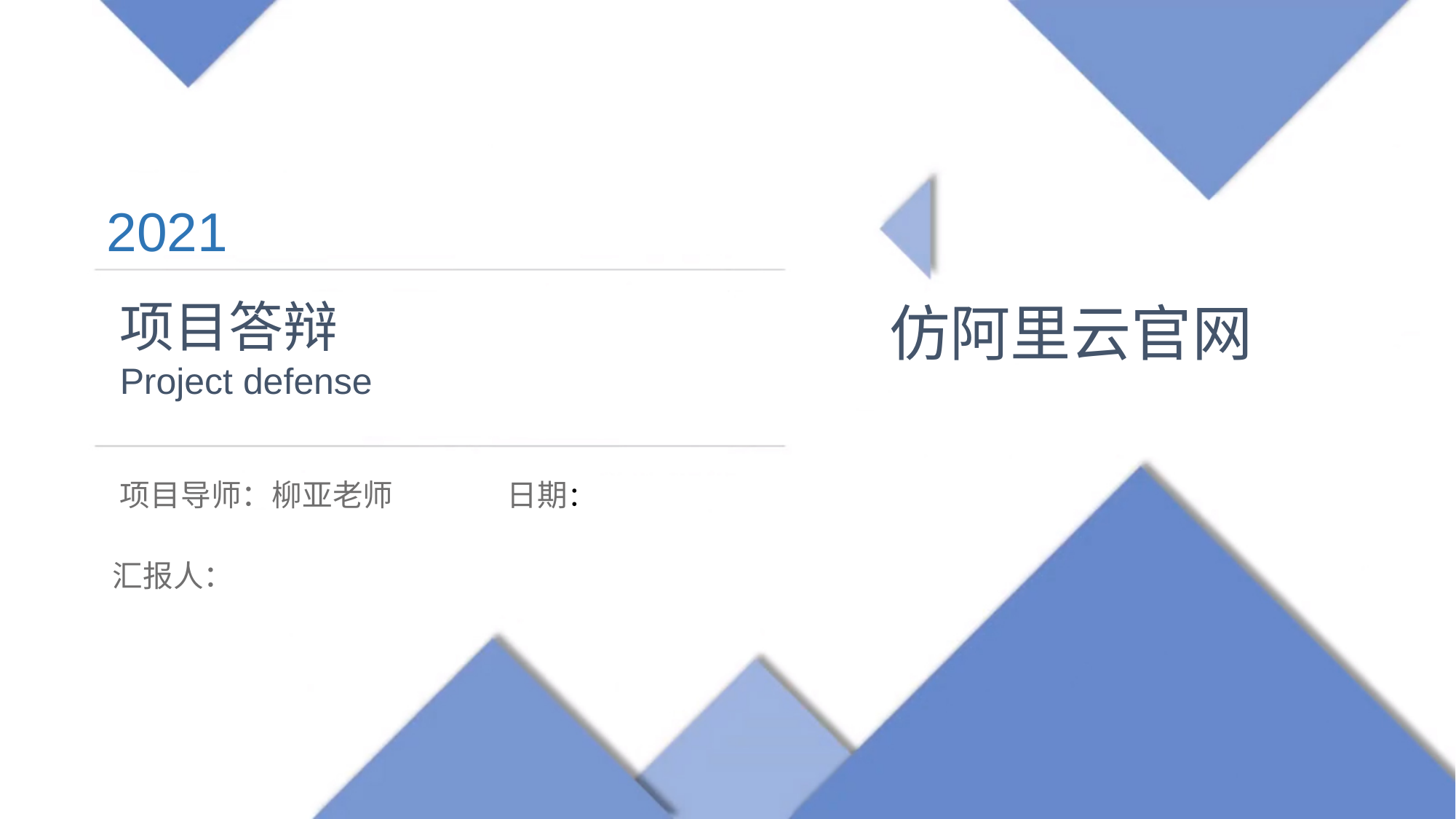

2021
项目答辩
Project defense

仿阿里云官网

项目导师：柳亚老师
日期：
汇报人：